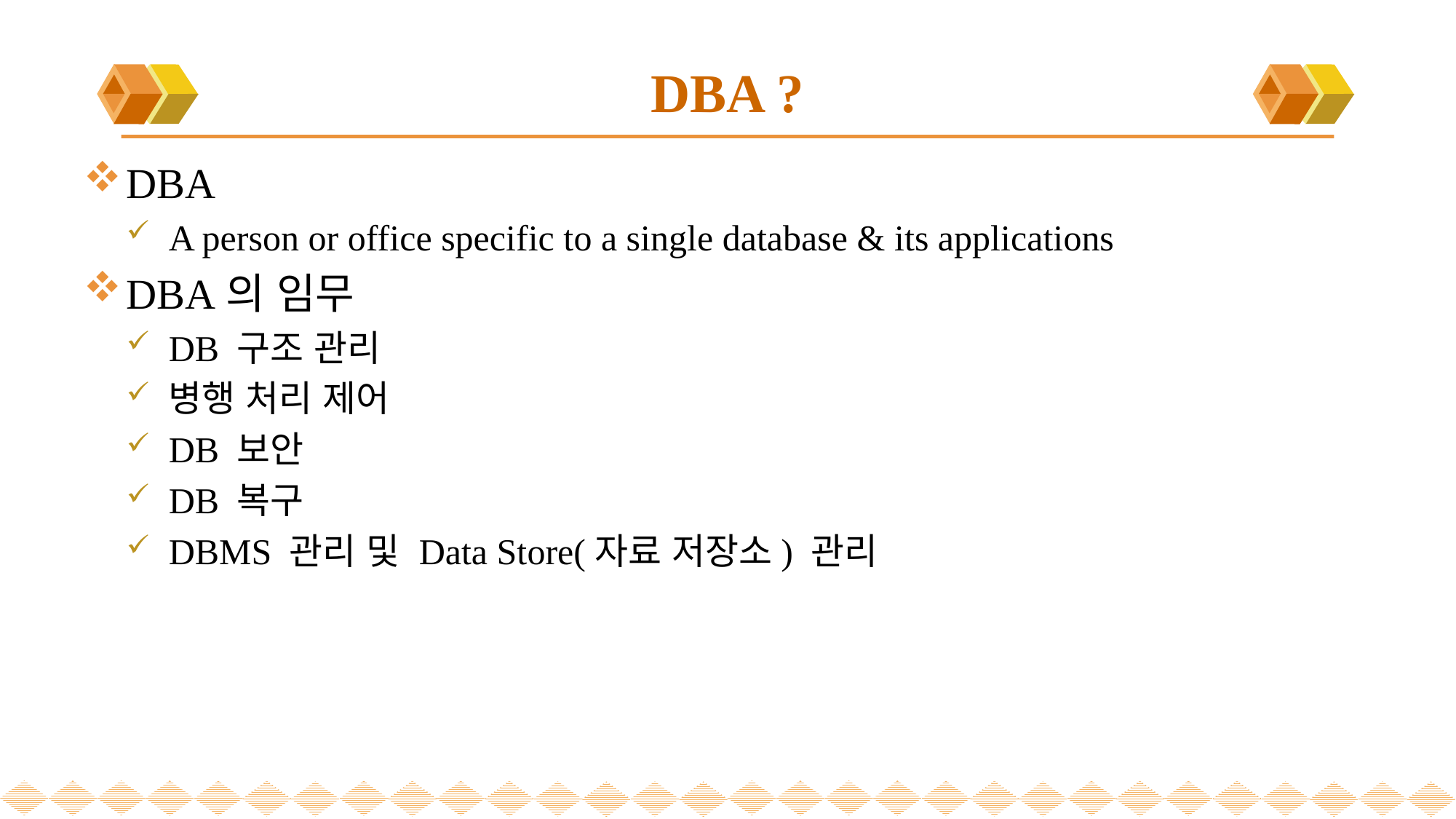

# DBA ?
DBA
A person or office specific to a single database & its applications
DBA의 임무
DB 구조 관리
병행 처리 제어
DB 보안
DB 복구
DBMS 관리 및 Data Store(자료 저장소) 관리